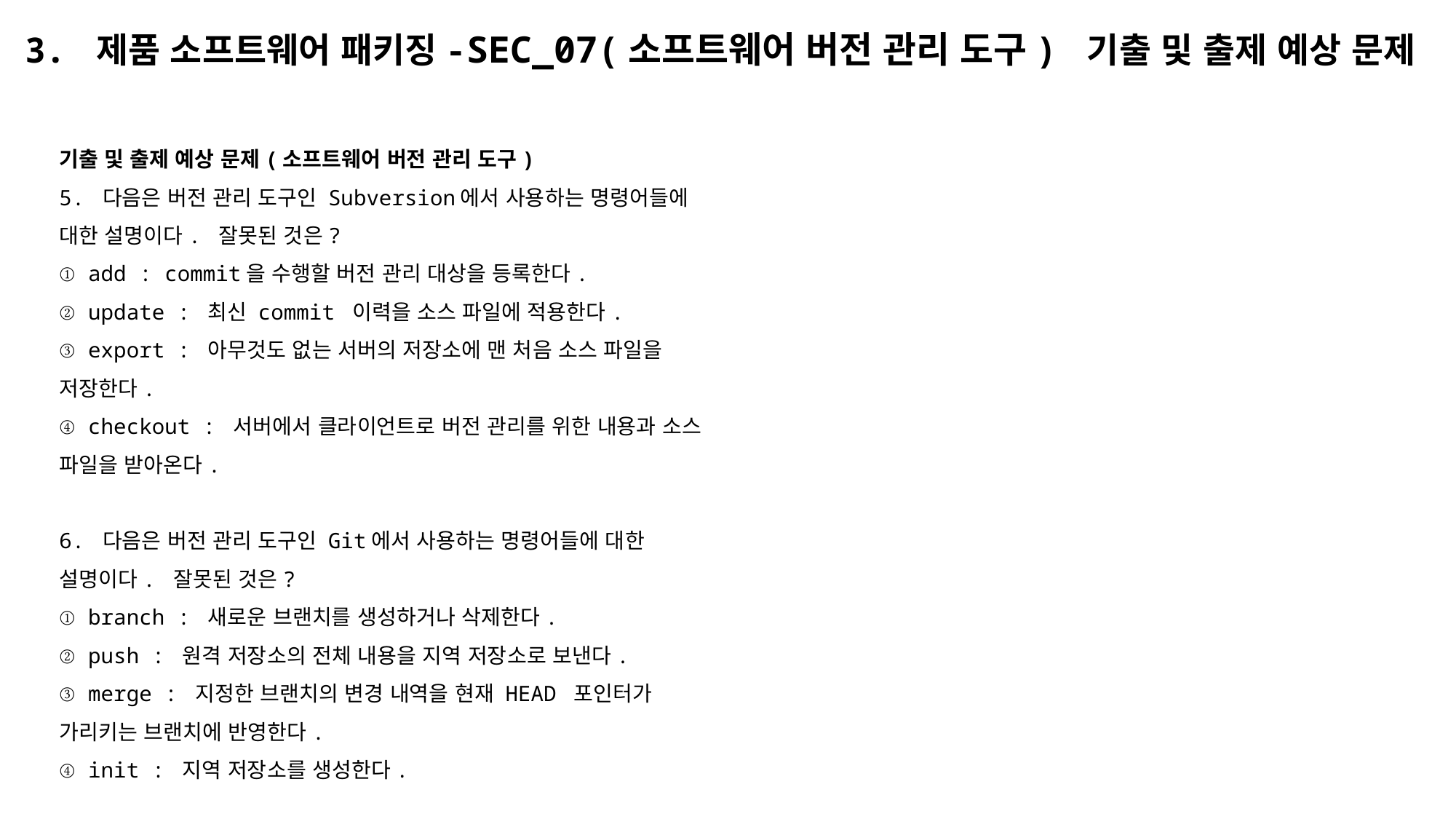

# 3. 제품 소프트웨어 패키징-SEC_07(소프트웨어 버전 관리 도구) 기출 및 출제 예상 문제
기출 및 출제 예상 문제(소프트웨어 버전 관리 도구)
5. 다음은 버전 관리 도구인 Subversion에서 사용하는 명령어들에
대한 설명이다. 잘못된 것은?
① add : commit을 수행할 버전 관리 대상을 등록한다.
② update : 최신 commit 이력을 소스 파일에 적용한다.
③ export : 아무것도 없는 서버의 저장소에 맨 처음 소스 파일을 저장한다.
④ checkout : 서버에서 클라이언트로 버전 관리를 위한 내용과 소스 파일을 받아온다.

6. 다음은 버전 관리 도구인 Git에서 사용하는 명령어들에 대한 설명이다. 잘못된 것은?
① branch : 새로운 브랜치를 생성하거나 삭제한다.
② push : 원격 저장소의 전체 내용을 지역 저장소로 보낸다.
③ merge : 지정한 브랜치의 변경 내역을 현재 HEAD 포인터가 가리키는 브랜치에 반영한다.
④ init : 지역 저장소를 생성한다.